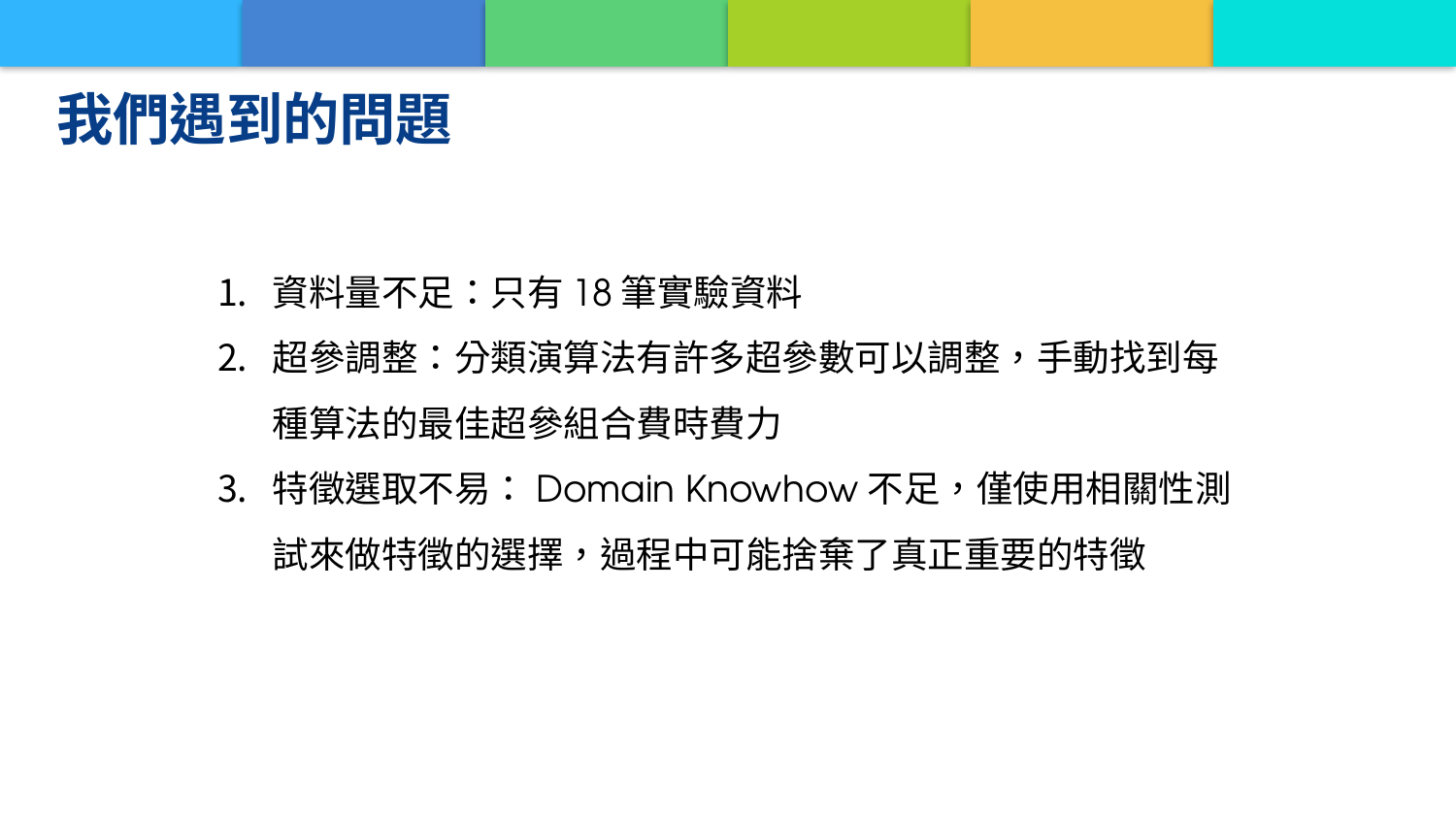

我們遇到的問題
資料量不足：只有18筆實驗資料
超參調整：分類演算法有許多超參數可以調整，手動找到每種算法的最佳超參組合費時費力
特徵選取不易：Domain Knowhow不足，僅使用相關性測試來做特徵的選擇，過程中可能捨棄了真正重要的特徵